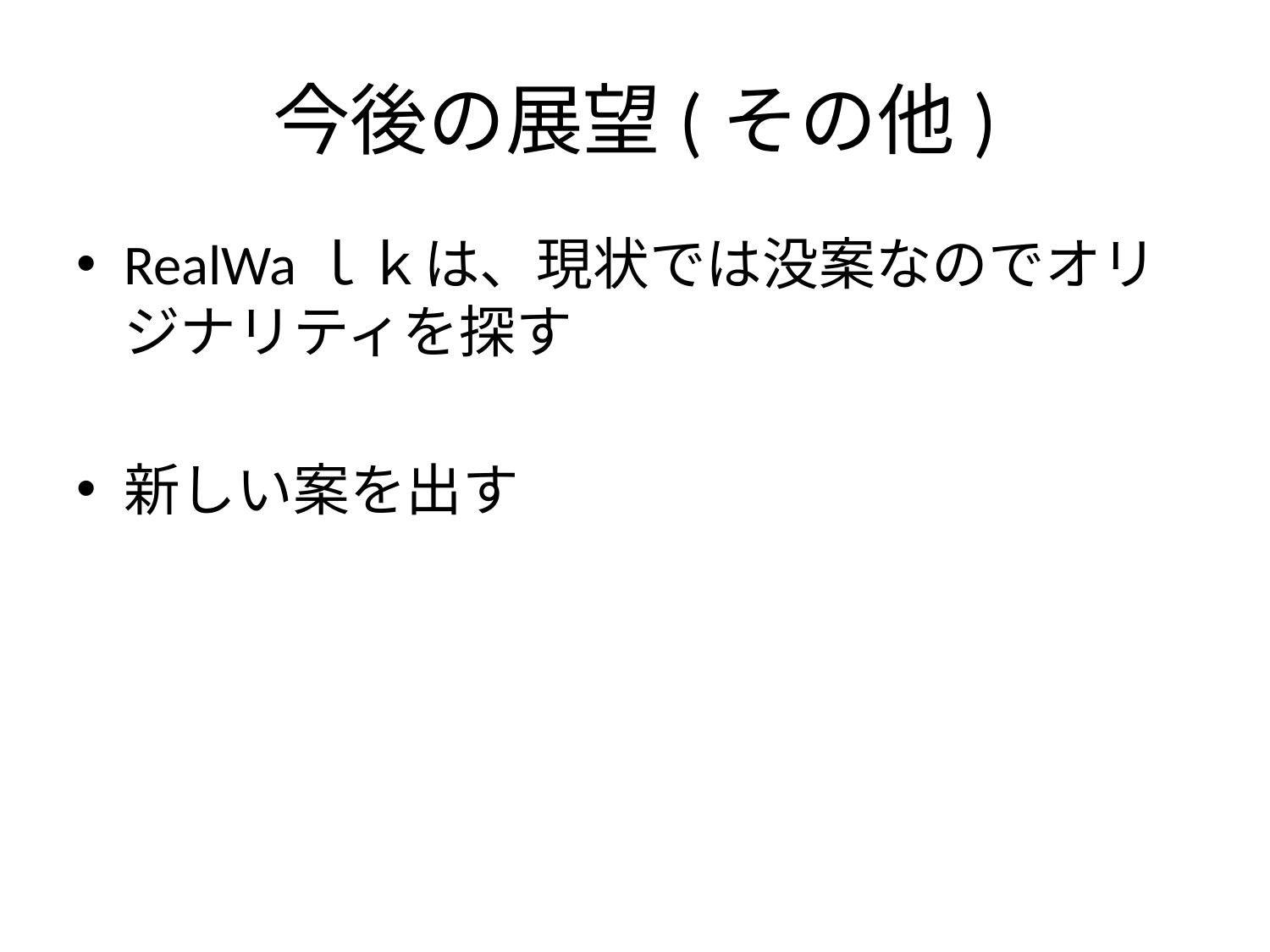

# 今後の展望(その他)
RealWaｌｋは、現状では没案なのでオリジナリティを探す

新しい案を出す